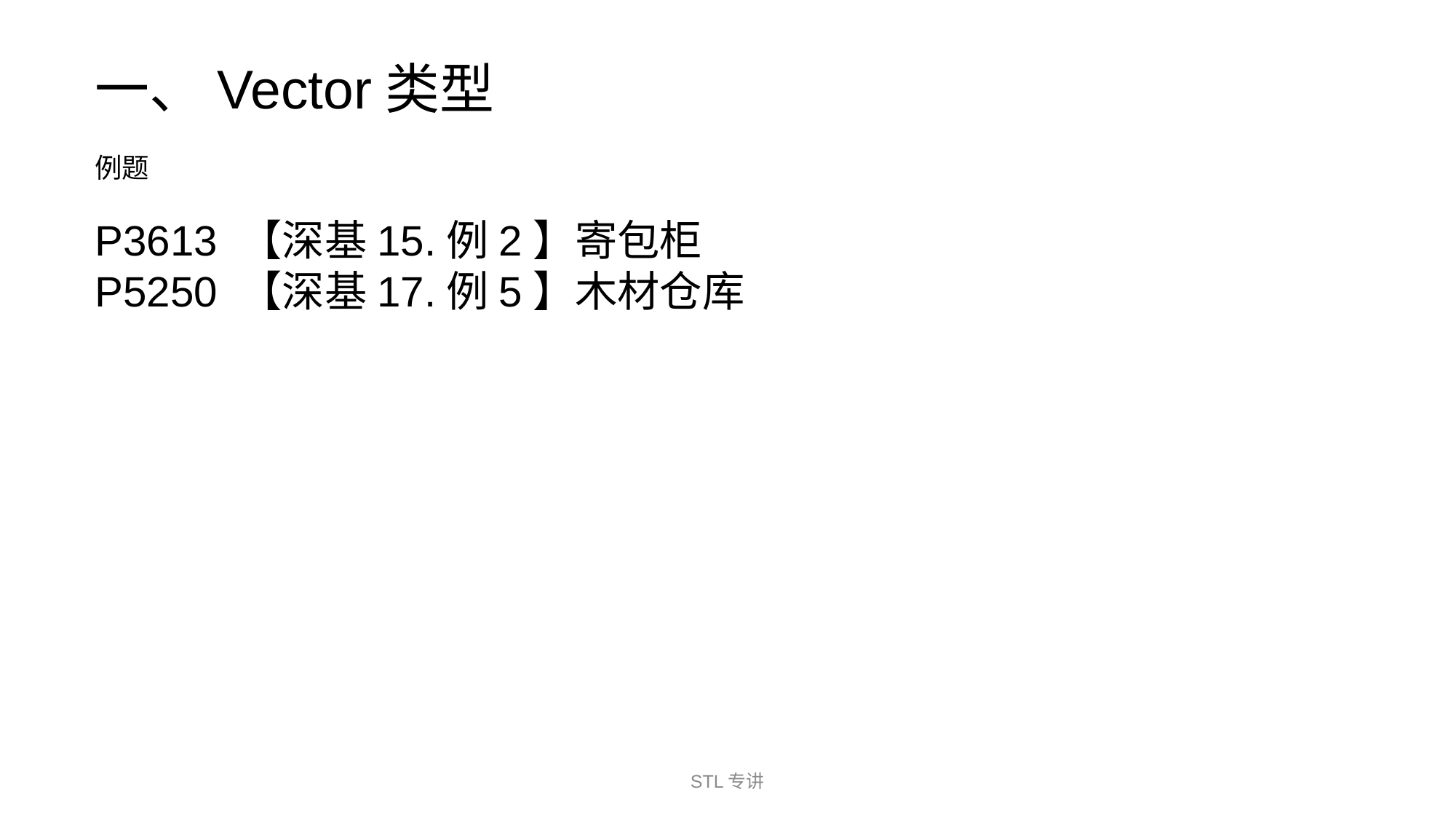

一、Vector类型
例题
P3613 【深基15.例2】寄包柜
P5250 【深基17.例5】木材仓库

STL专讲
10